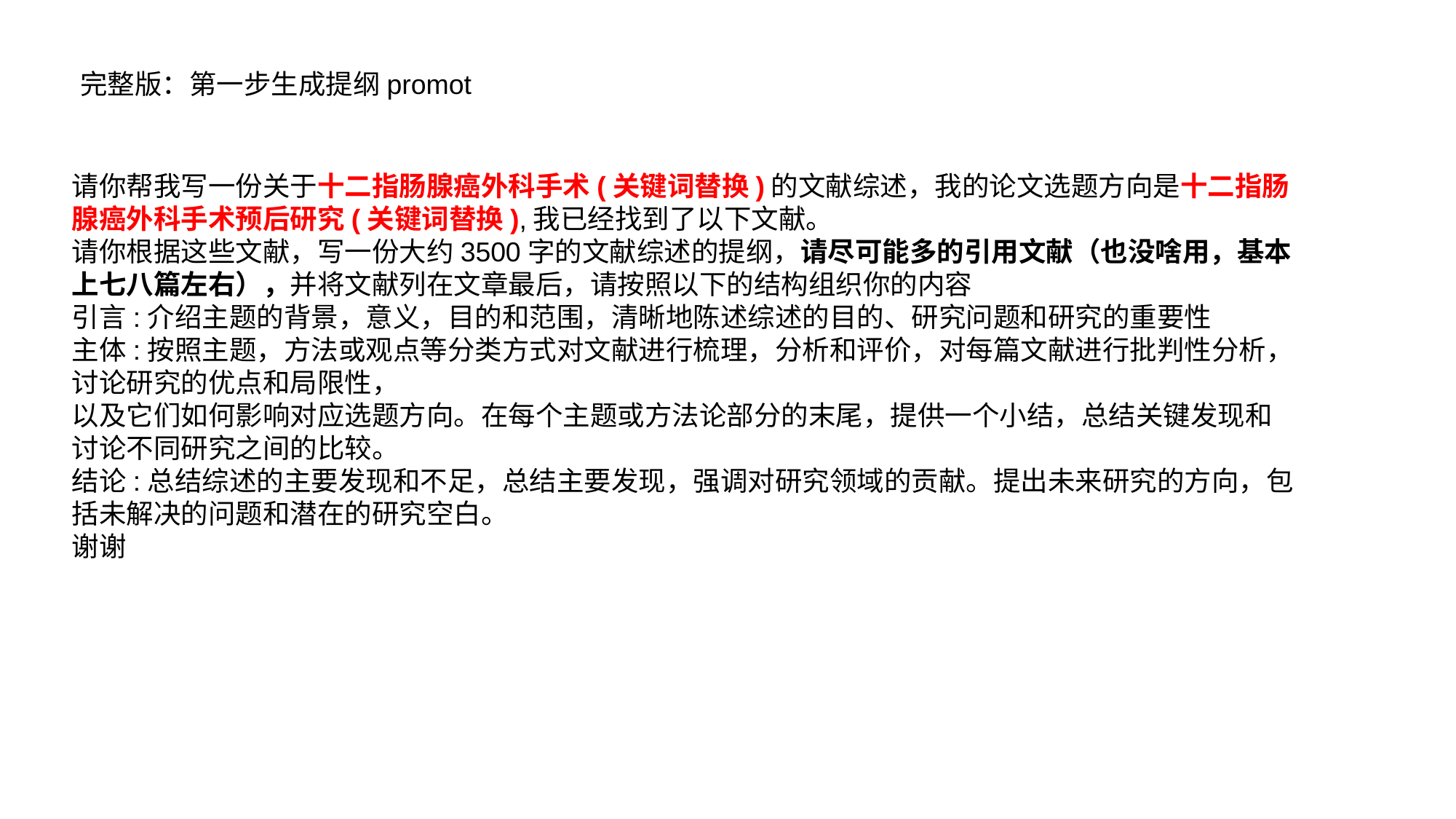

完整版：第一步生成提纲promot
请你帮我写一份关于十二指肠腺癌外科手术(关键词替换)的文献综述，我的论文选题方向是十二指肠腺癌外科手术预后研究(关键词替换),我已经找到了以下文献。
请你根据这些文献，写一份大约3500字的文献综述的提纲，请尽可能多的引用文献（也没啥用，基本上七八篇左右），并将文献列在文章最后，请按照以下的结构组织你的内容
引言:介绍主题的背景，意义，目的和范围，清晰地陈述综述的目的、研究问题和研究的重要性
主体:按照主题，方法或观点等分类方式对文献进行梳理，分析和评价，对每篇文献进行批判性分析，讨论研究的优点和局限性，
以及它们如何影响对应选题方向。在每个主题或方法论部分的末尾，提供一个小结，总结关键发现和讨论不同研究之间的比较。
结论:总结综述的主要发现和不足，总结主要发现，强调对研究领域的贡献。提出未来研究的方向，包括未解决的问题和潜在的研究空白。
谢谢